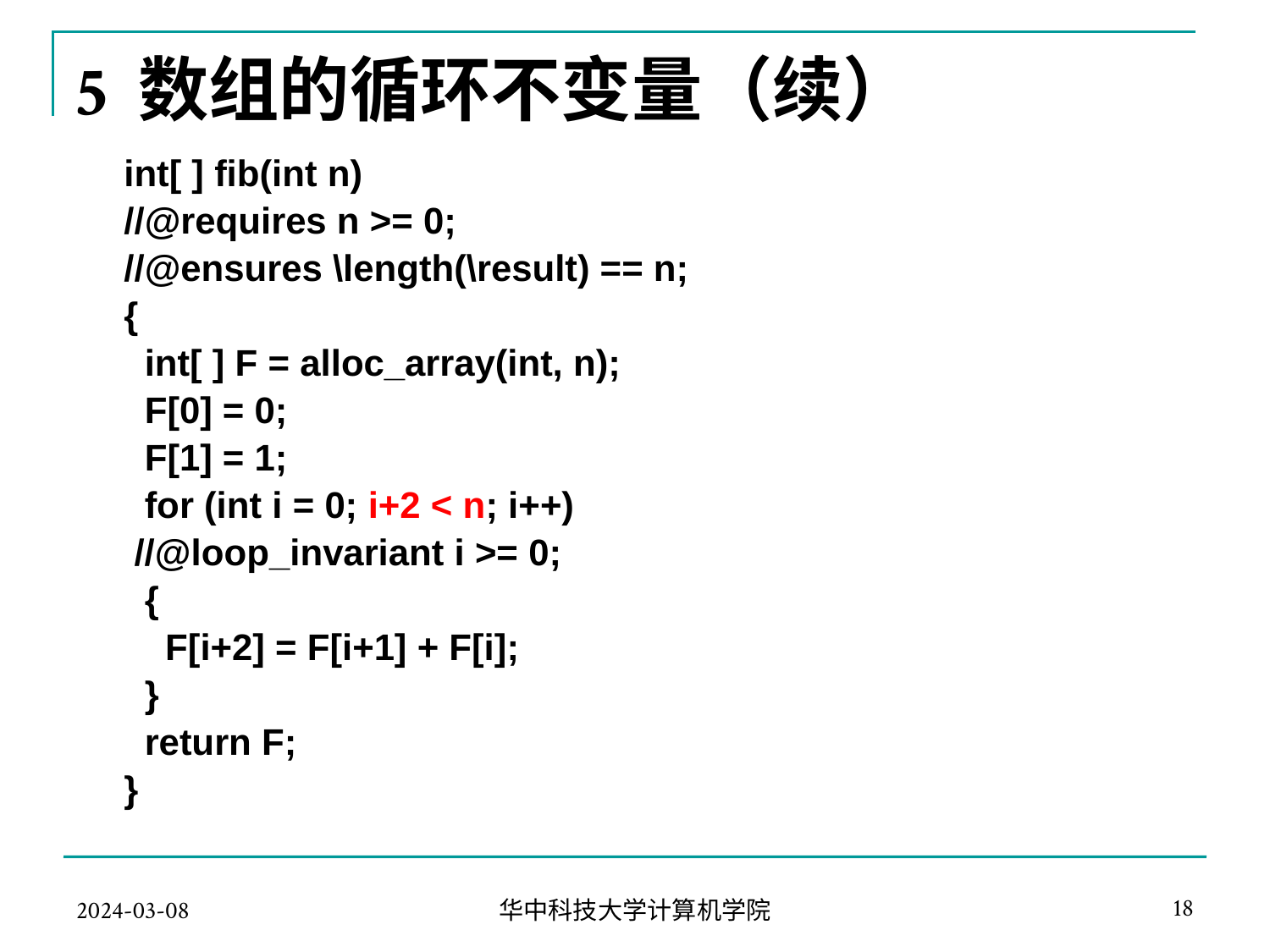

# 5 数组的循环不变量（续）
	int[ ] fib(int n)
	//@requires n >= 0;
	//@ensures \length(\result) == n;
	{
	  int[ ] F = alloc_array(int, n);
	  F[0] = 0;
	  F[1] = 1;
	  for (int i = 0; i+2 < n; i++)
	 //@loop_invariant i >= 0;
	  {
	    F[i+2] = F[i+1] + F[i];
	  }
	  return F;
	}
2024-03-08
18
华中科技大学计算机学院